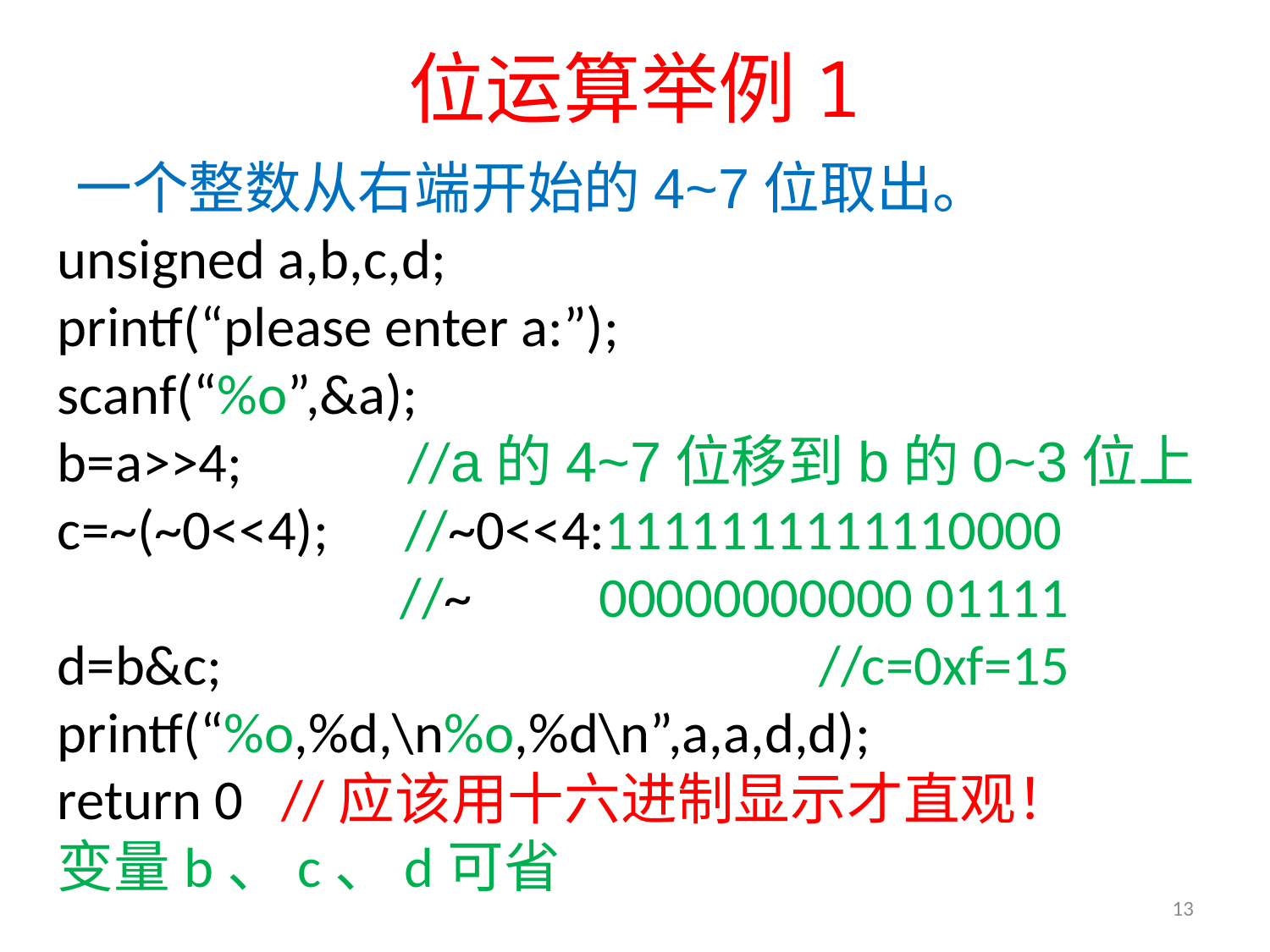

# 位运算举例1
一个整数从右端开始的4~7位取出。
unsigned a,b,c,d;
printf(“please enter a:”);
scanf(“%o”,&a);
b=a>>4;             //a的4~7位移到b的0~3位上
c=~(~0<<4);      //~0<<4:1111111111110000
                           //~          00000000000 01111
d=b&c;                                               //c=0xf=15
printf(“%o,%d,\n%o,%d\n”,a,a,d,d);
return 0   //应该用十六进制显示才直观！
变量b、c、d可省
13